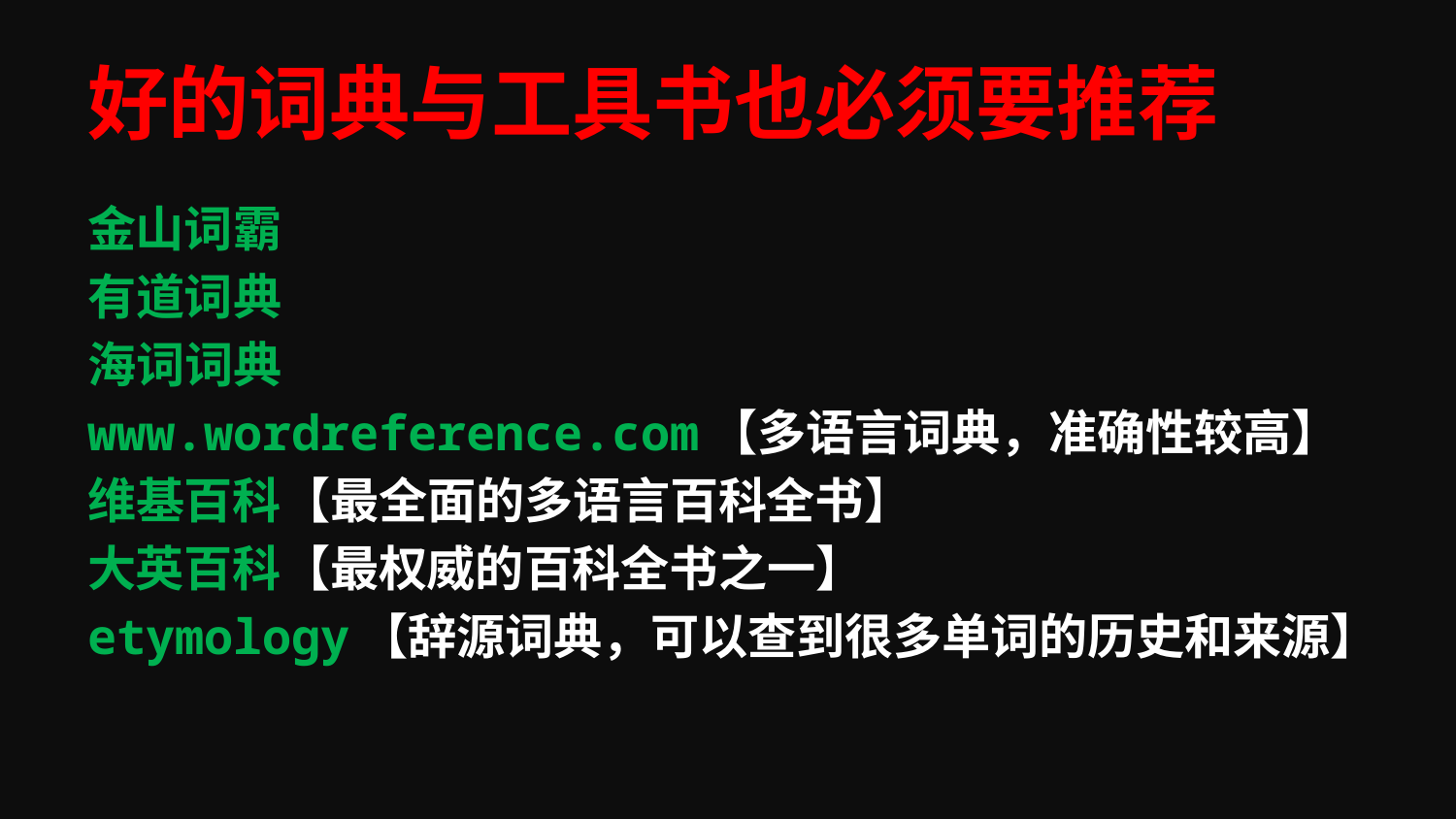

# 好的词典与工具书也必须要推荐
金山词霸
有道词典
海词词典
www.wordreference.com【多语言词典，准确性较高】
维基百科【最全面的多语言百科全书】
大英百科【最权威的百科全书之一】
etymology【辞源词典，可以查到很多单词的历史和来源】